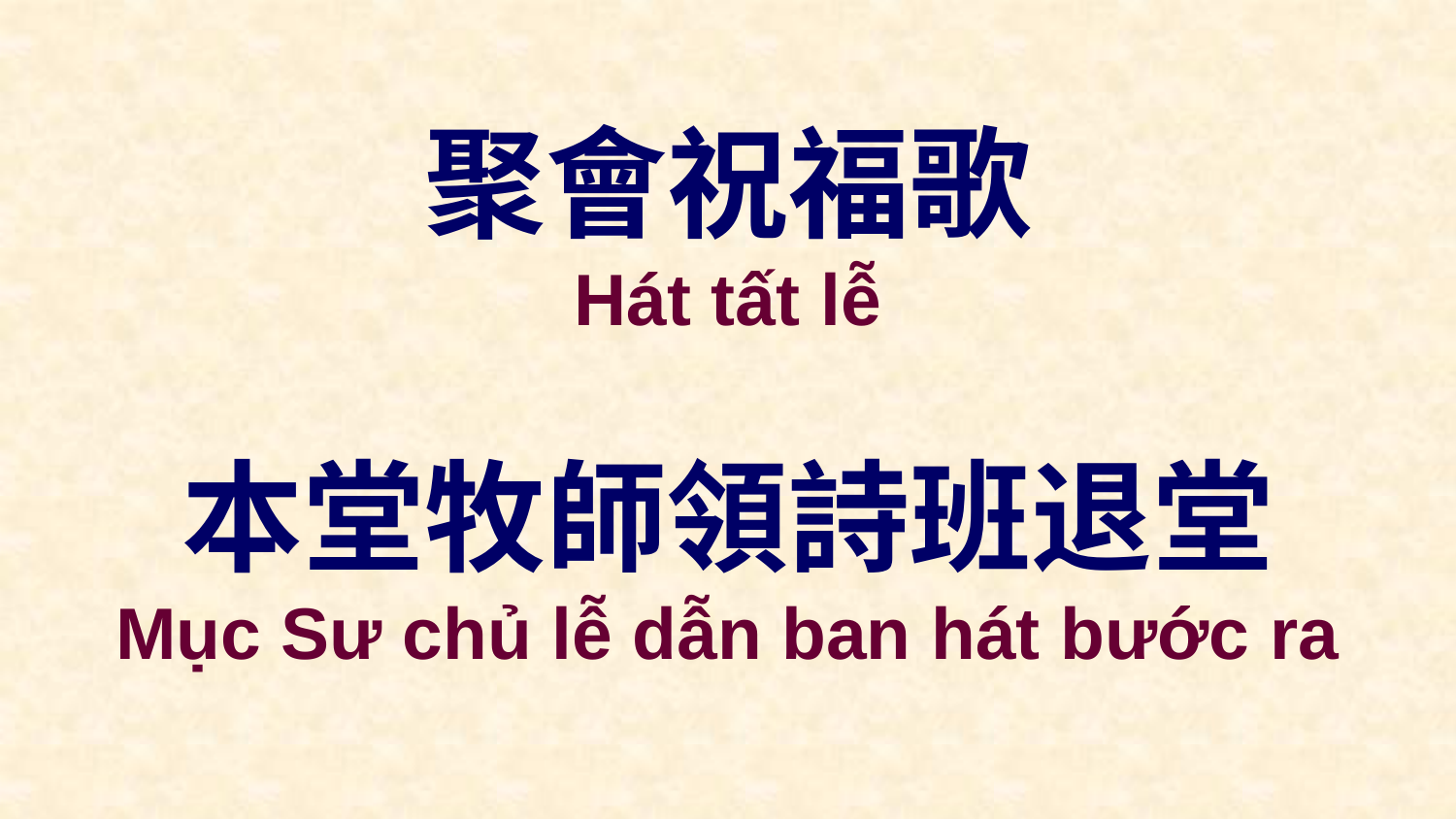

聚會祝福歌
Hát tất lễ
本堂牧師領詩班退堂
Mục Sư chủ lễ dẫn ban hát bước ra